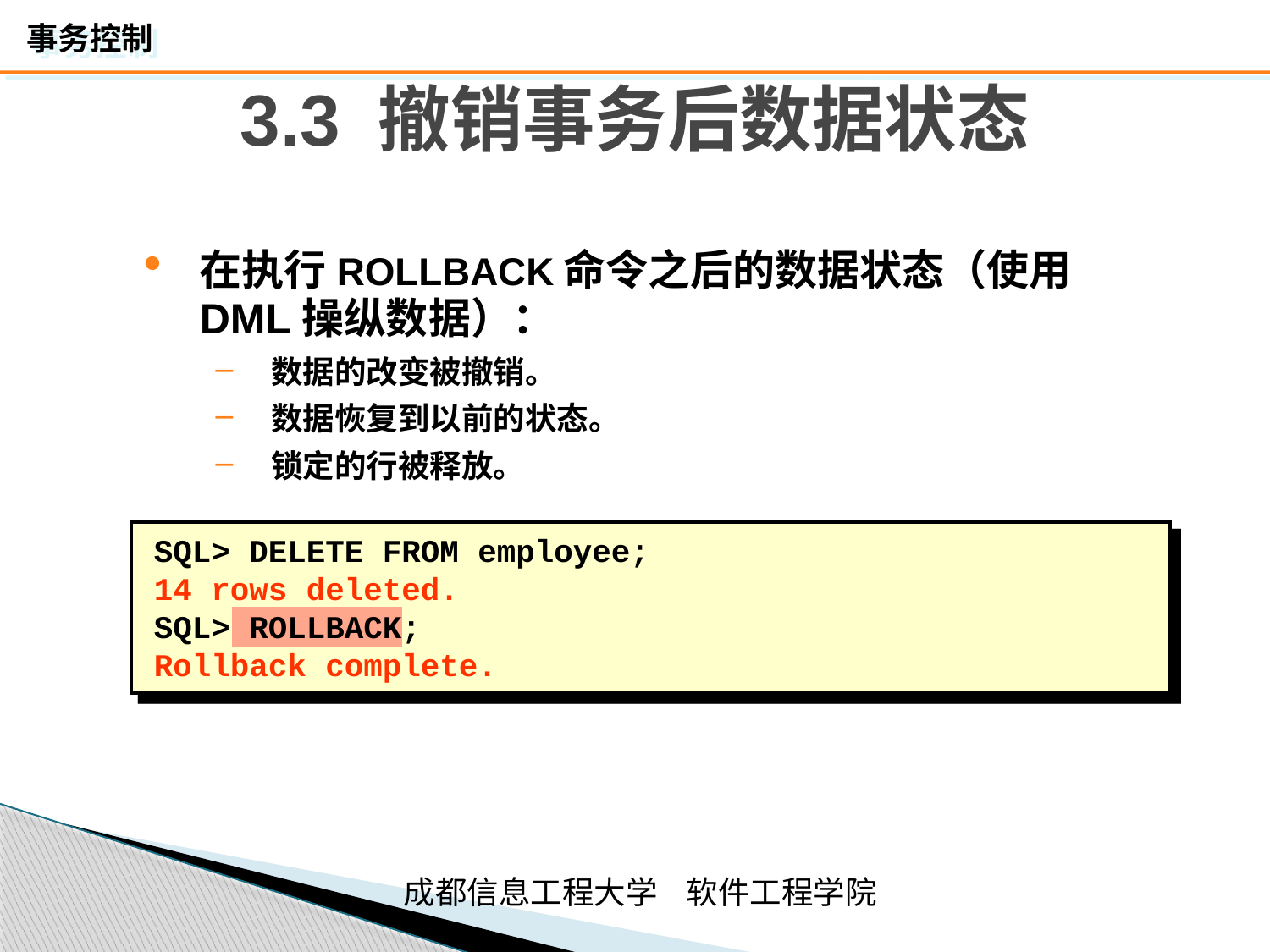

# 3.3 撤销事务后数据状态
在执行ROLLBACK命令之后的数据状态（使用DML操纵数据）：
数据的改变被撤销。
数据恢复到以前的状态。
锁定的行被释放。

SQL> DELETE FROM employee;
14 rows deleted.
SQL> ROLLBACK;
Rollback complete.